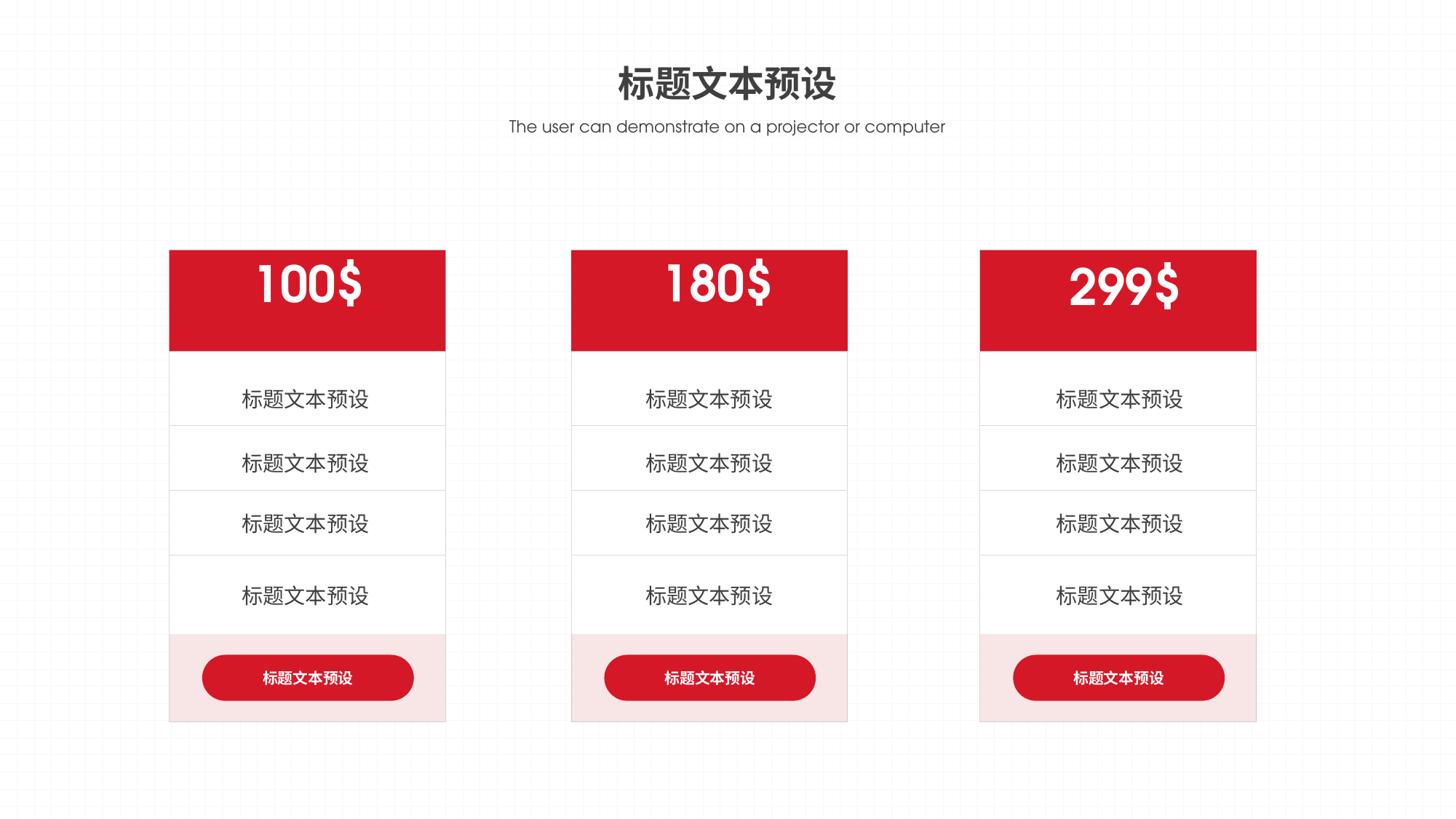

标题文本预设
The user can demonstrate on a projector or computer

100$
标题文本预设
标题文本预设
标题文本预设
标题文本预设

标题文本预设

180$
标题文本预设
标题文本预设
标题文本预设
标题文本预设

标题文本预设

299$
标题文本预设
标题文本预设
标题文本预设
标题文本预设

标题文本预设